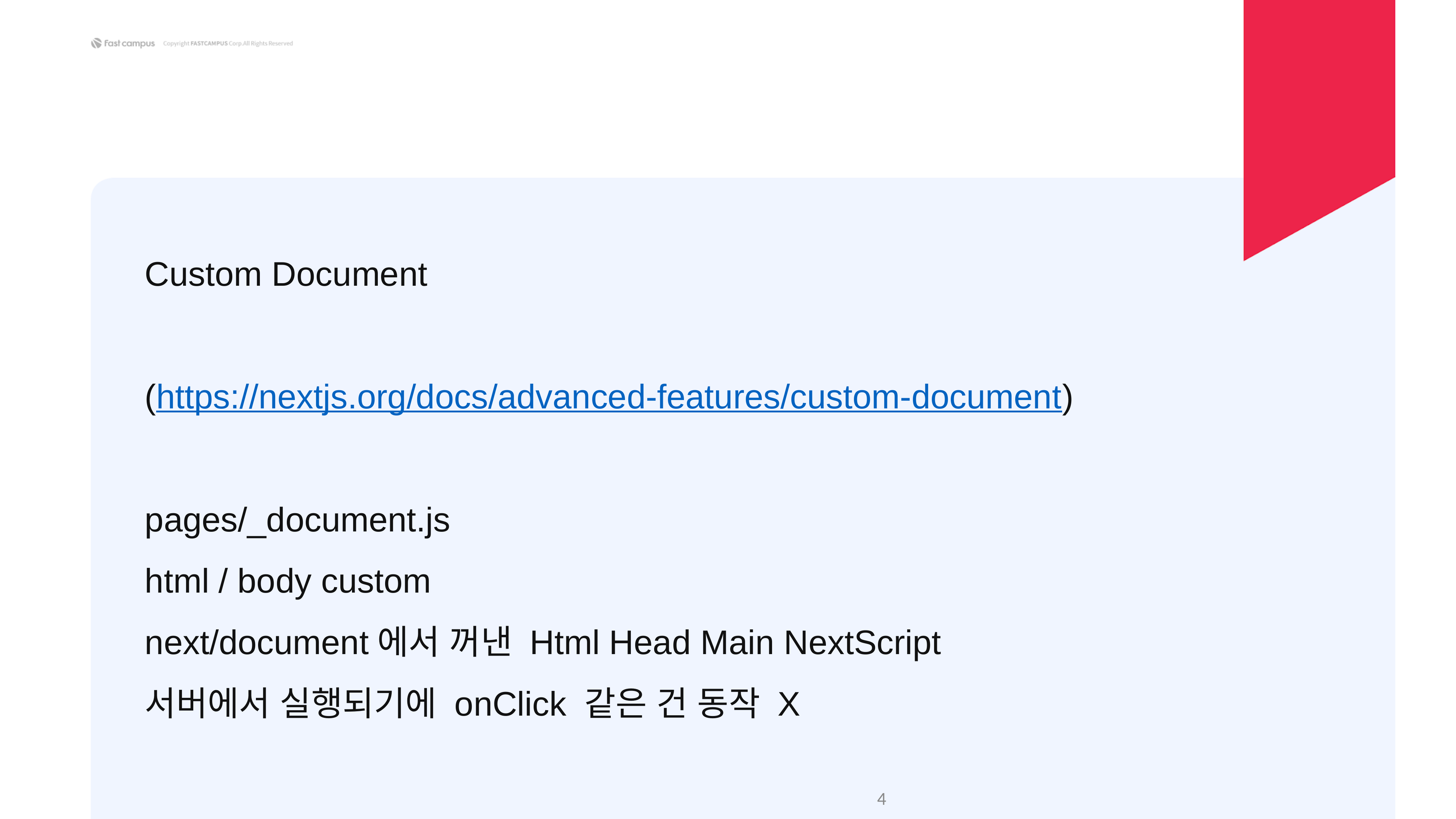

Custom Document

(https://nextjs.org/docs/advanced-features/custom-document)

pages/_document.js
html / body custom
next/document에서 꺼낸 Html Head Main NextScript
서버에서 실행되기에 onClick 같은 건 동작 X
4